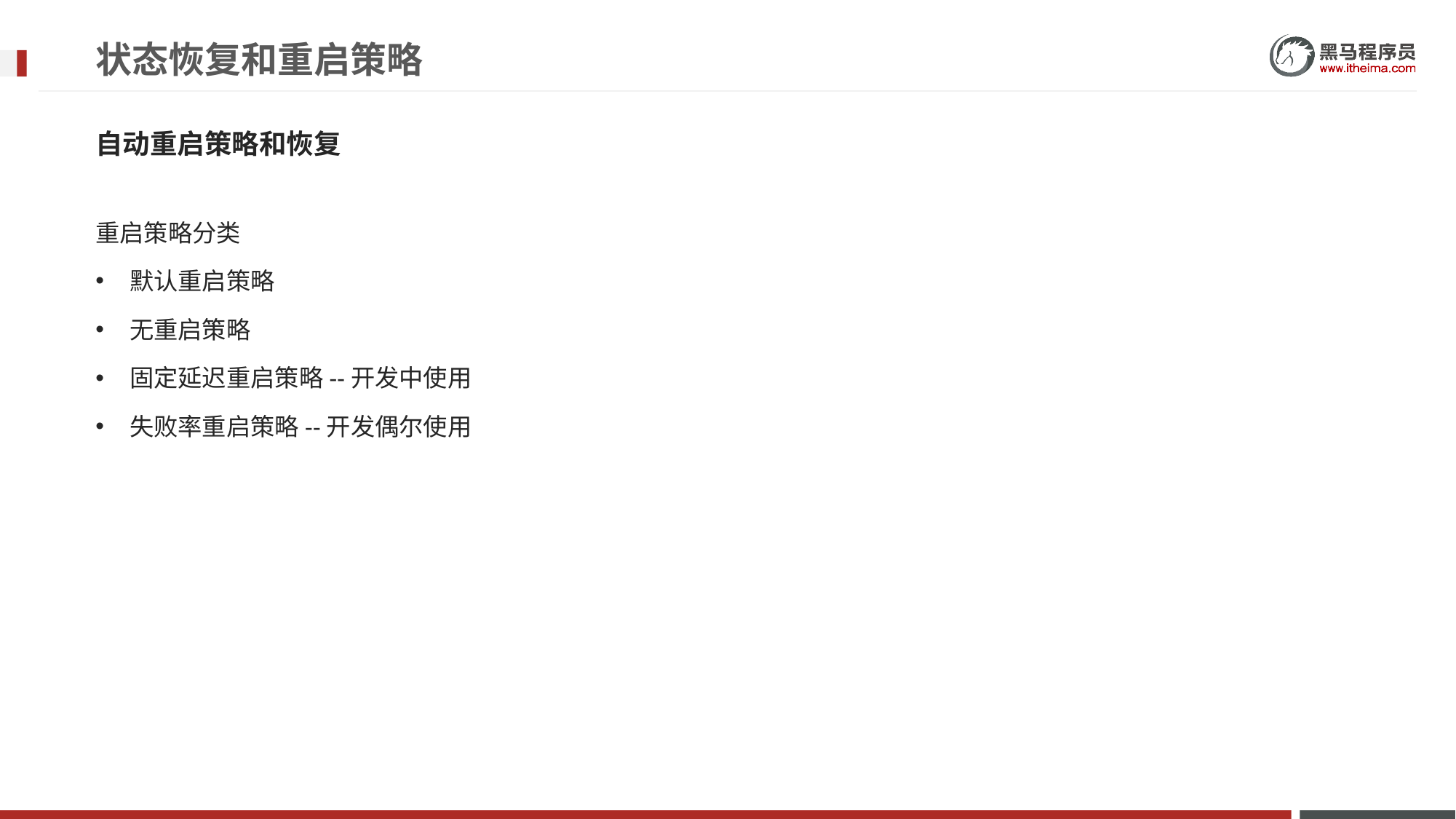

# 状态恢复和重启策略
自动重启策略和恢复
重启策略分类
默认重启策略
无重启策略
固定延迟重启策略--开发中使用
失败率重启策略--开发偶尔使用